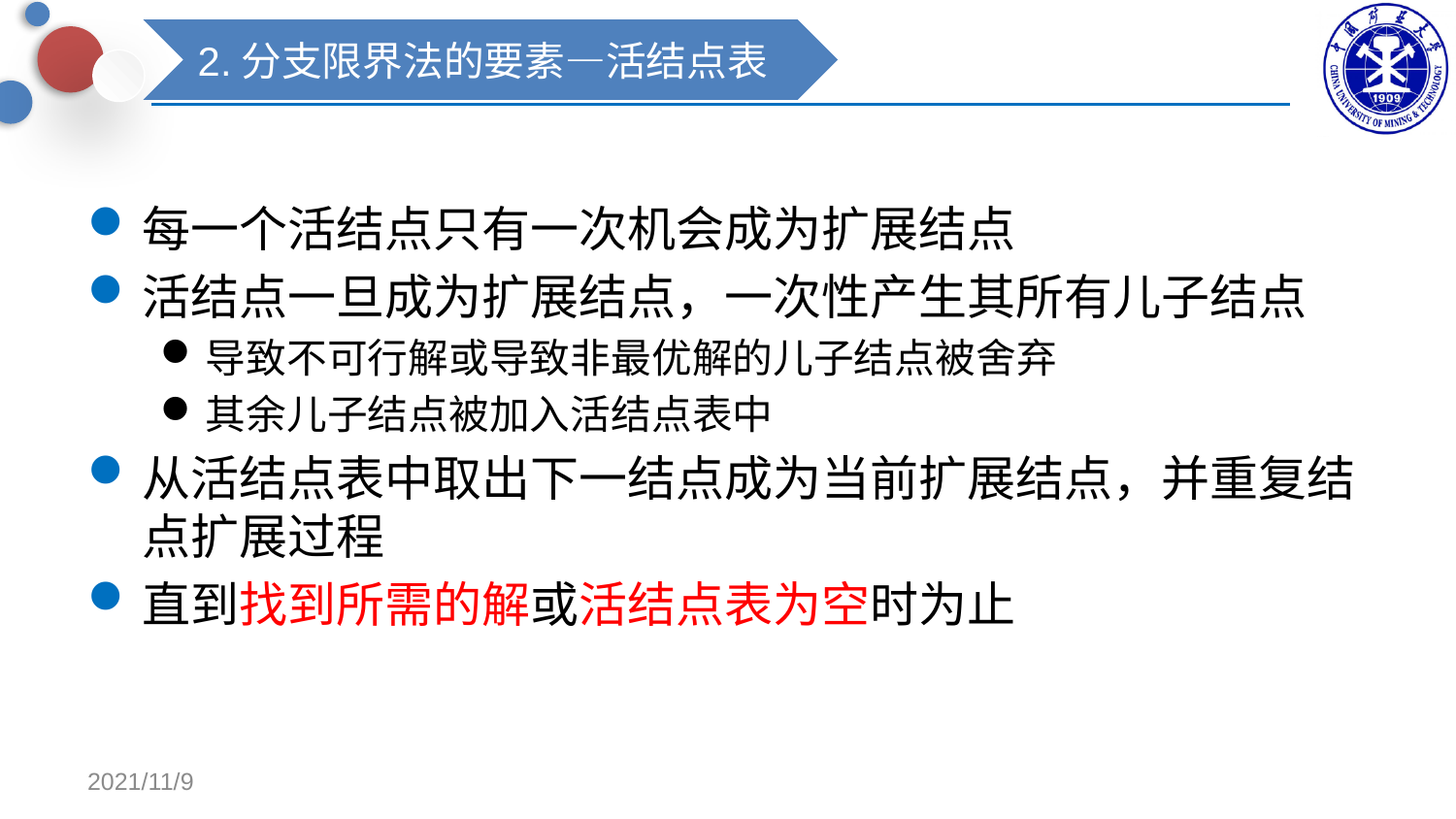

2.分支限界法的要素—活结点表
每一个活结点只有一次机会成为扩展结点
活结点一旦成为扩展结点，一次性产生其所有儿子结点
导致不可行解或导致非最优解的儿子结点被舍弃
其余儿子结点被加入活结点表中
从活结点表中取出下一结点成为当前扩展结点，并重复结点扩展过程
直到找到所需的解或活结点表为空时为止

2021/11/9